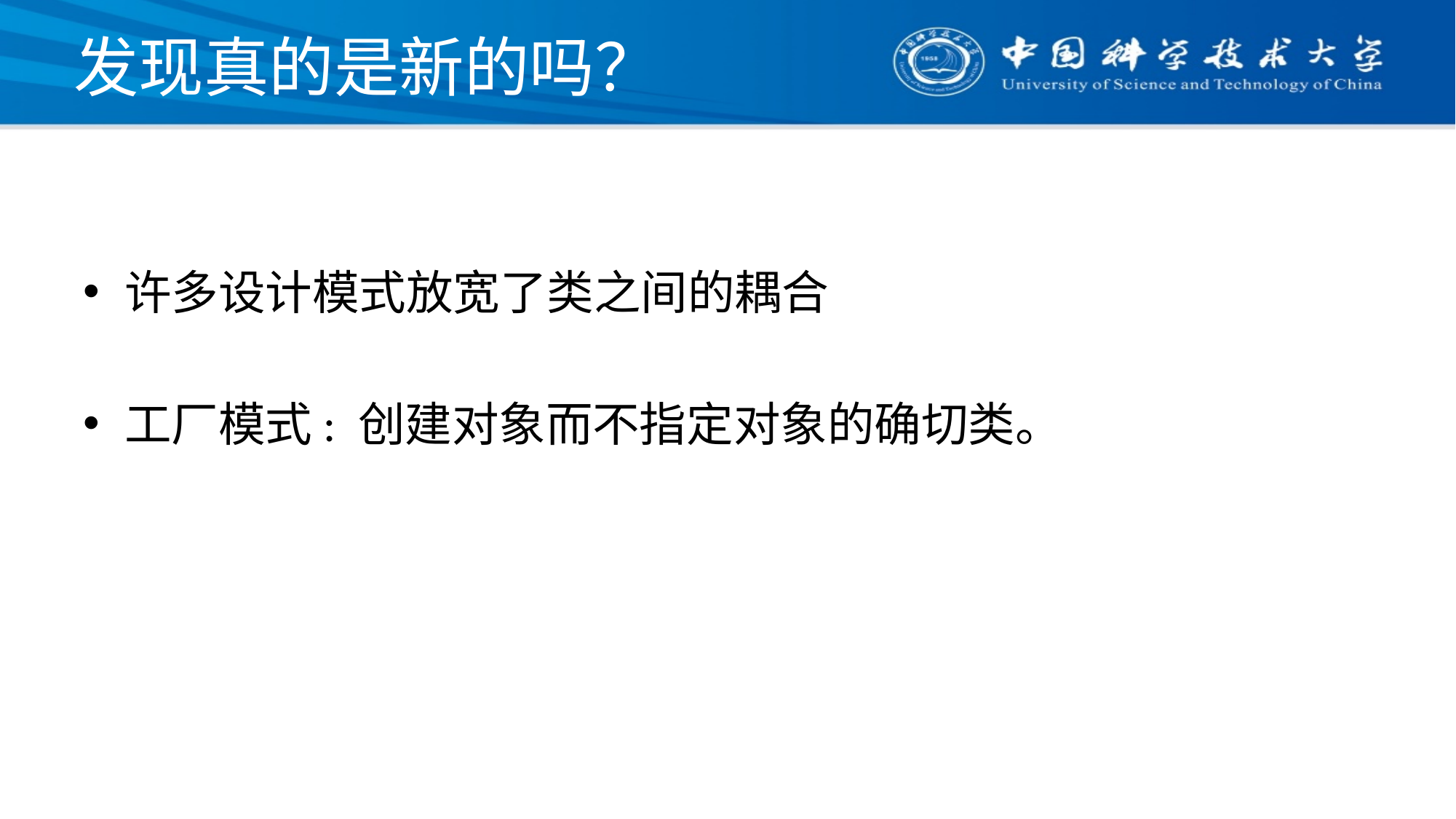

# 发现真的是新的吗？

许多设计模式放宽了类之间的耦合

工厂模式: 创建对象而不指定对象的确切类。